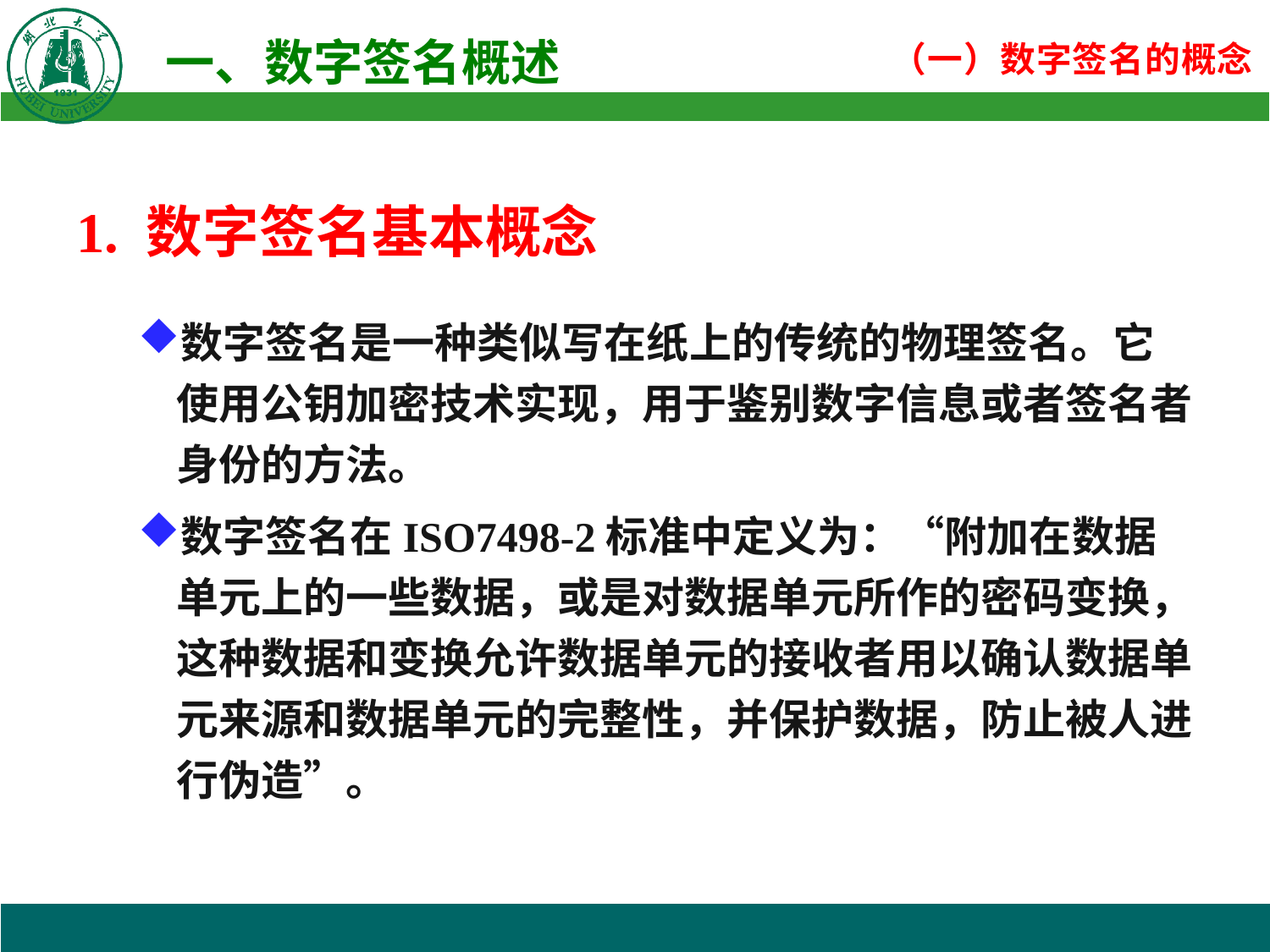

1. 数字签名基本概念
数字签名是一种类似写在纸上的传统的物理签名。它使用公钥加密技术实现，用于鉴别数字信息或者签名者身份的方法。
数字签名在ISO7498-2标准中定义为：“附加在数据单元上的一些数据，或是对数据单元所作的密码变换，这种数据和变换允许数据单元的接收者用以确认数据单元来源和数据单元的完整性，并保护数据，防止被人进行伪造”。